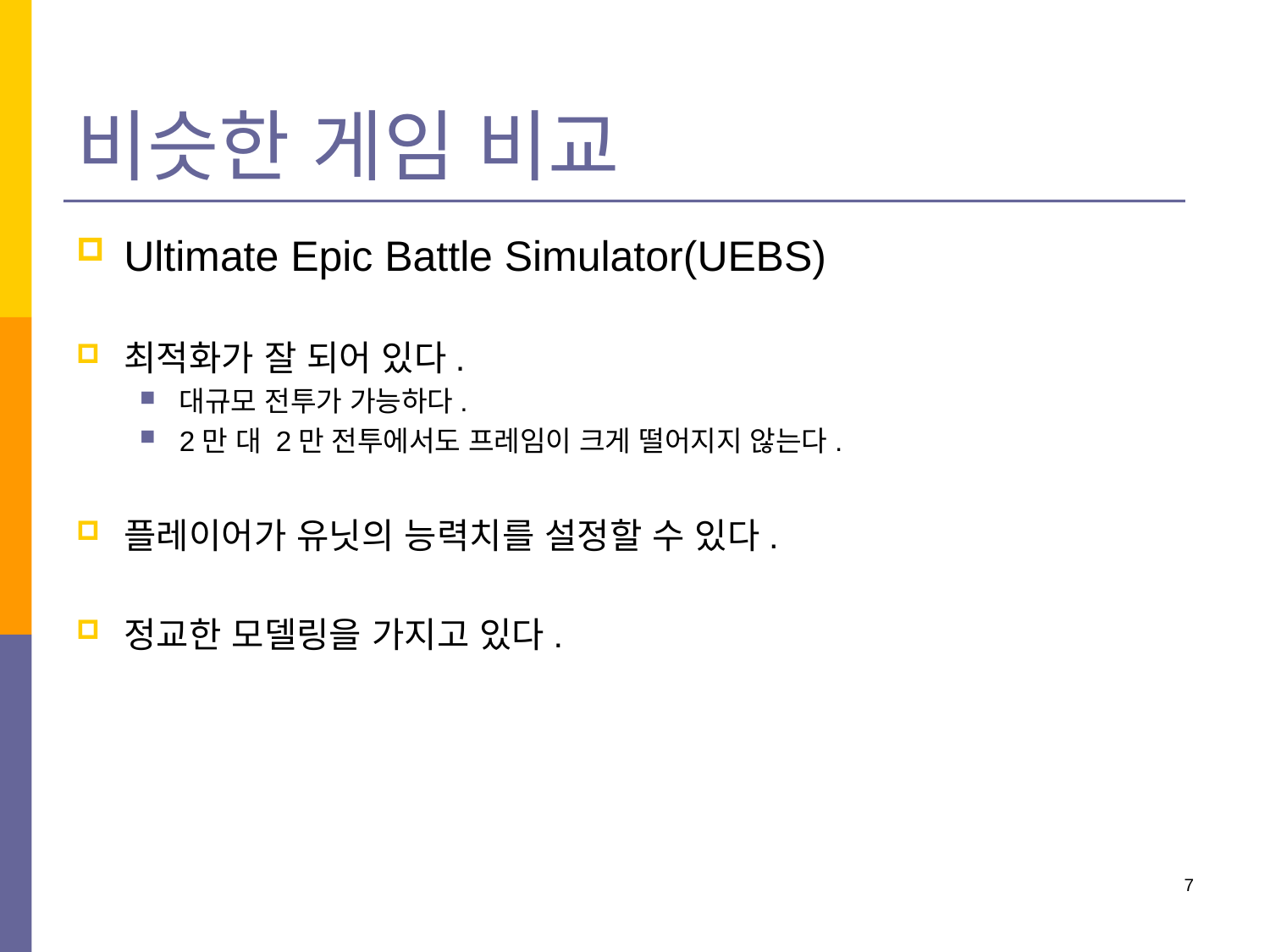

# 비슷한 게임 비교
Ultimate Epic Battle Simulator(UEBS)

최적화가 잘 되어 있다.
대규모 전투가 가능하다.
2만 대 2만 전투에서도 프레임이 크게 떨어지지 않는다.

플레이어가 유닛의 능력치를 설정할 수 있다.

정교한 모델링을 가지고 있다.
7